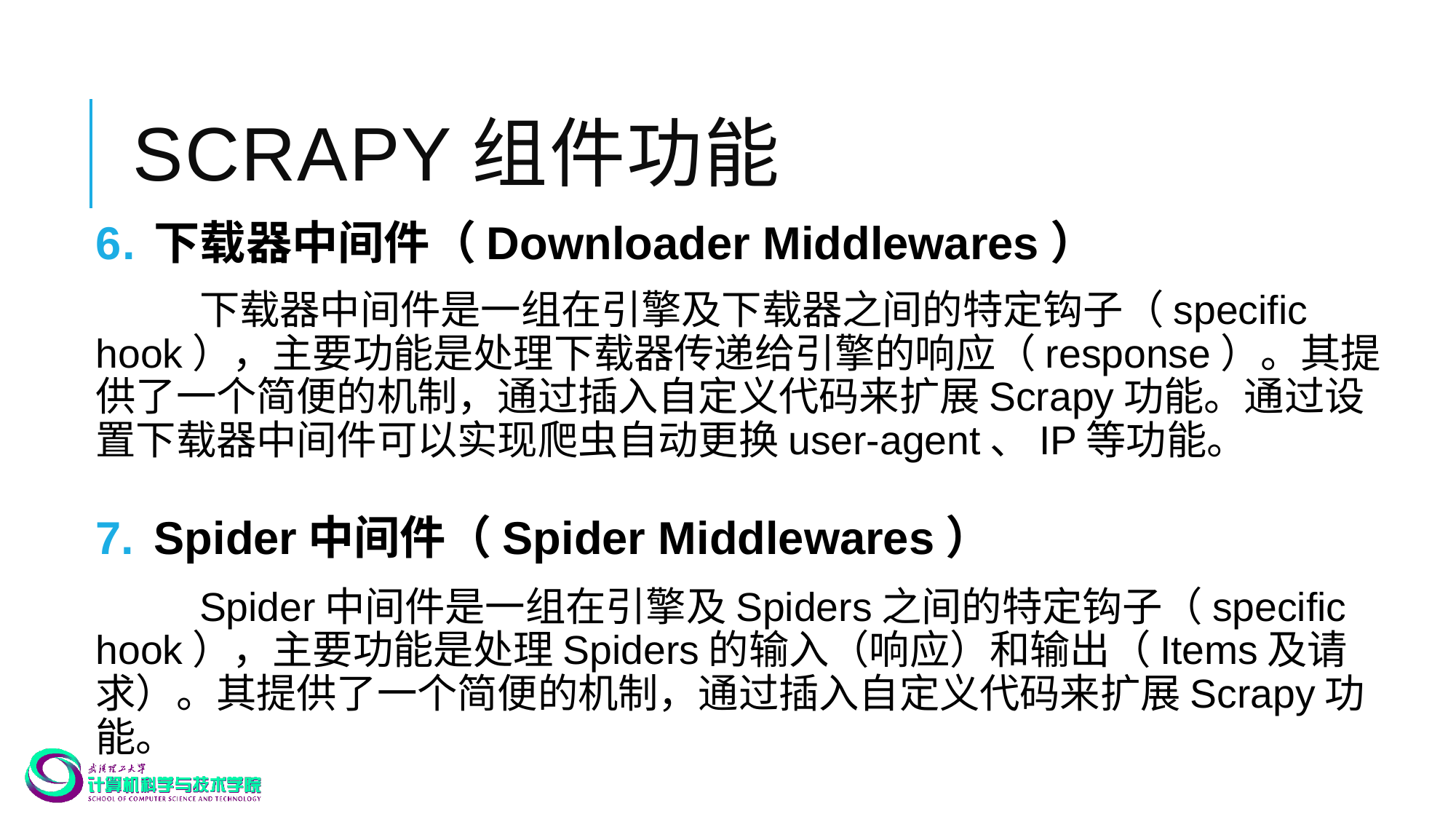

# Scrapy组件功能
下载器中间件（Downloader Middlewares）
	下载器中间件是一组在引擎及下载器之间的特定钩子（specific hook），主要功能是处理下载器传递给引擎的响应（response）。其提供了一个简便的机制，通过插入自定义代码来扩展Scrapy功能。通过设置下载器中间件可以实现爬虫自动更换user-agent、IP等功能。
Spider中间件（Spider Middlewares）
	Spider中间件是一组在引擎及Spiders之间的特定钩子（specific hook），主要功能是处理Spiders的输入（响应）和输出（Items及请求）。其提供了一个简便的机制，通过插入自定义代码来扩展Scrapy功能。